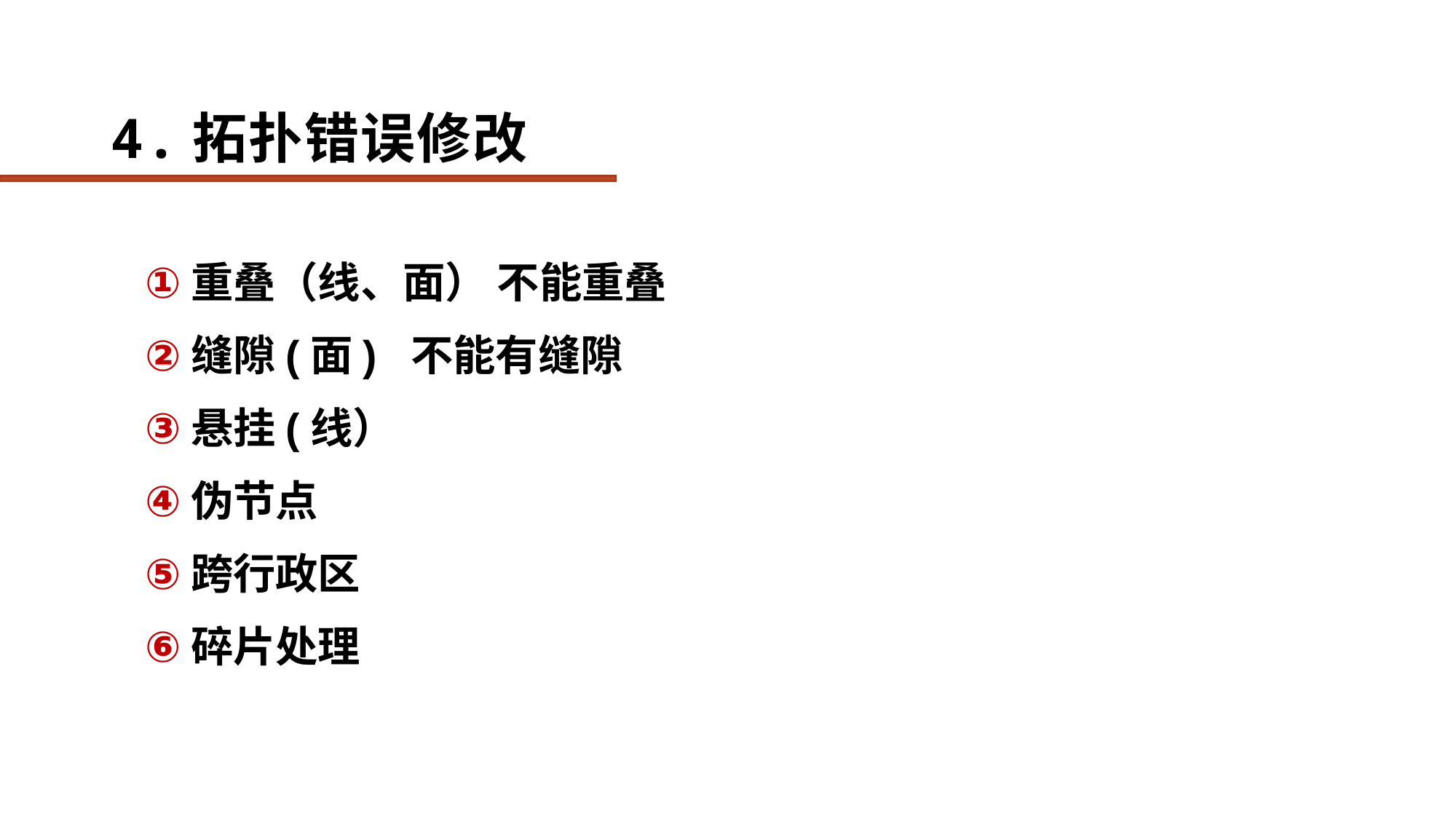

# 4.拓扑错误修改
重叠（线、面） 不能重叠
缝隙(面)  不能有缝隙
悬挂(线）
伪节点
跨行政区
碎片处理